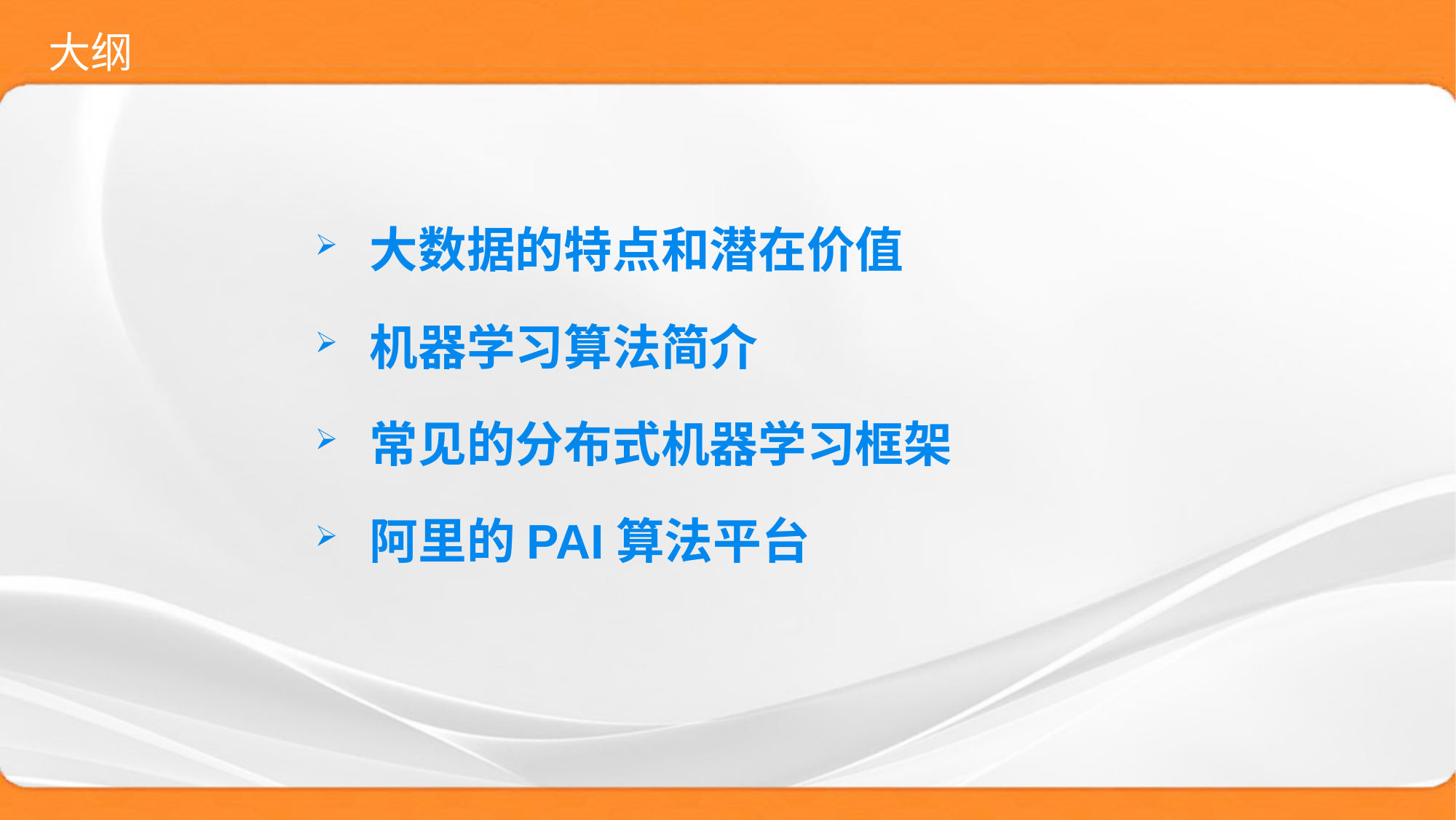

# 大纲
 大数据的特点和潜在价值
 机器学习算法简介
 常见的分布式机器学习框架
 阿里的PAI算法平台